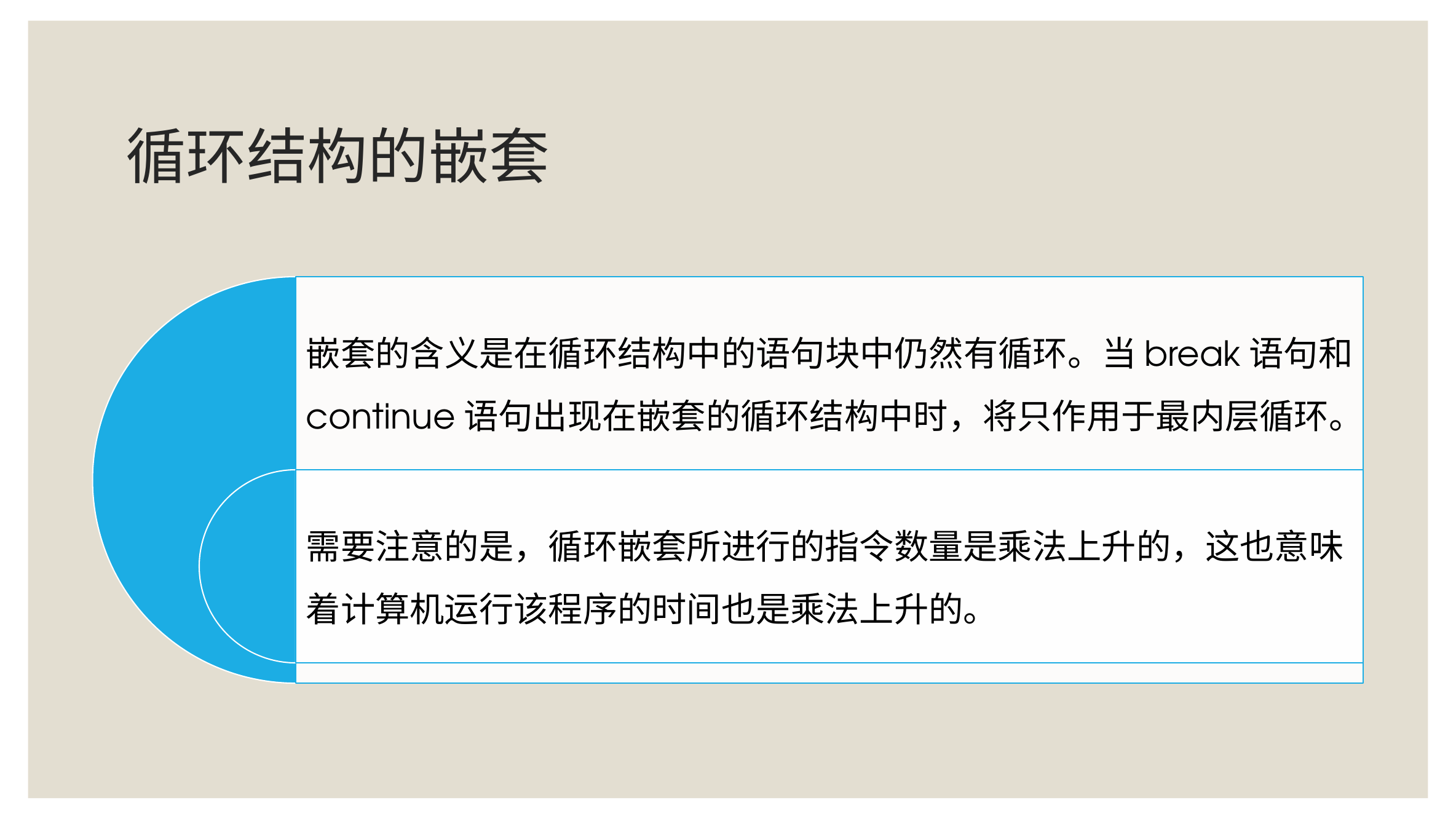

# 循环结构的嵌套
嵌套的含义是在循环结构中的语句块中仍然有循环。当break语句和continue语句出现在嵌套的循环结构中时，将只作用于最内层循环。
需要注意的是，循环嵌套所进行的指令数量是乘法上升的，这也意味着计算机运行该程序的时间也是乘法上升的。